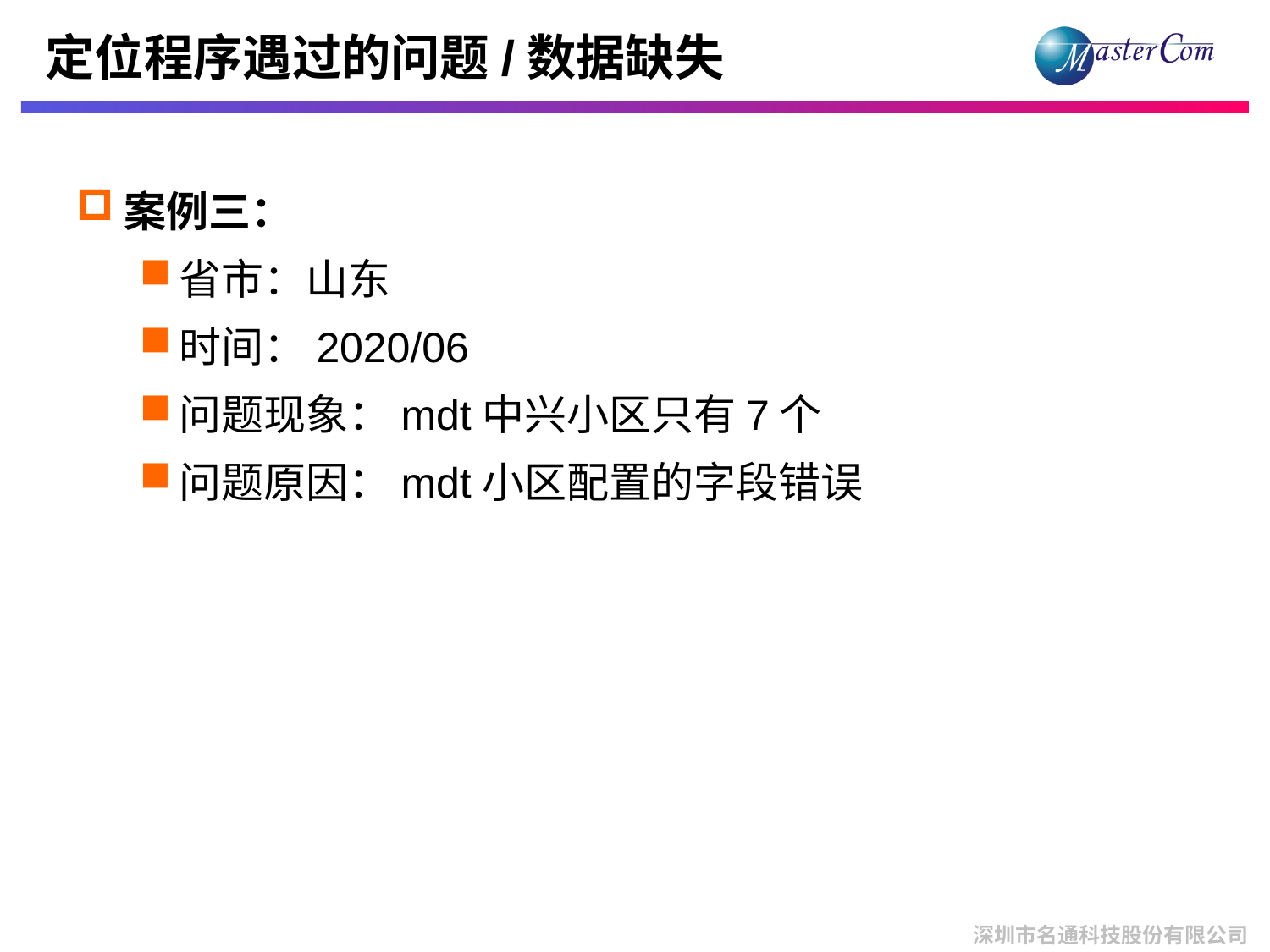

# 定位程序遇过的问题/数据缺失
案例三：
省市：山东
时间：2020/06
问题现象：mdt中兴小区只有7个
问题原因：mdt小区配置的字段错误